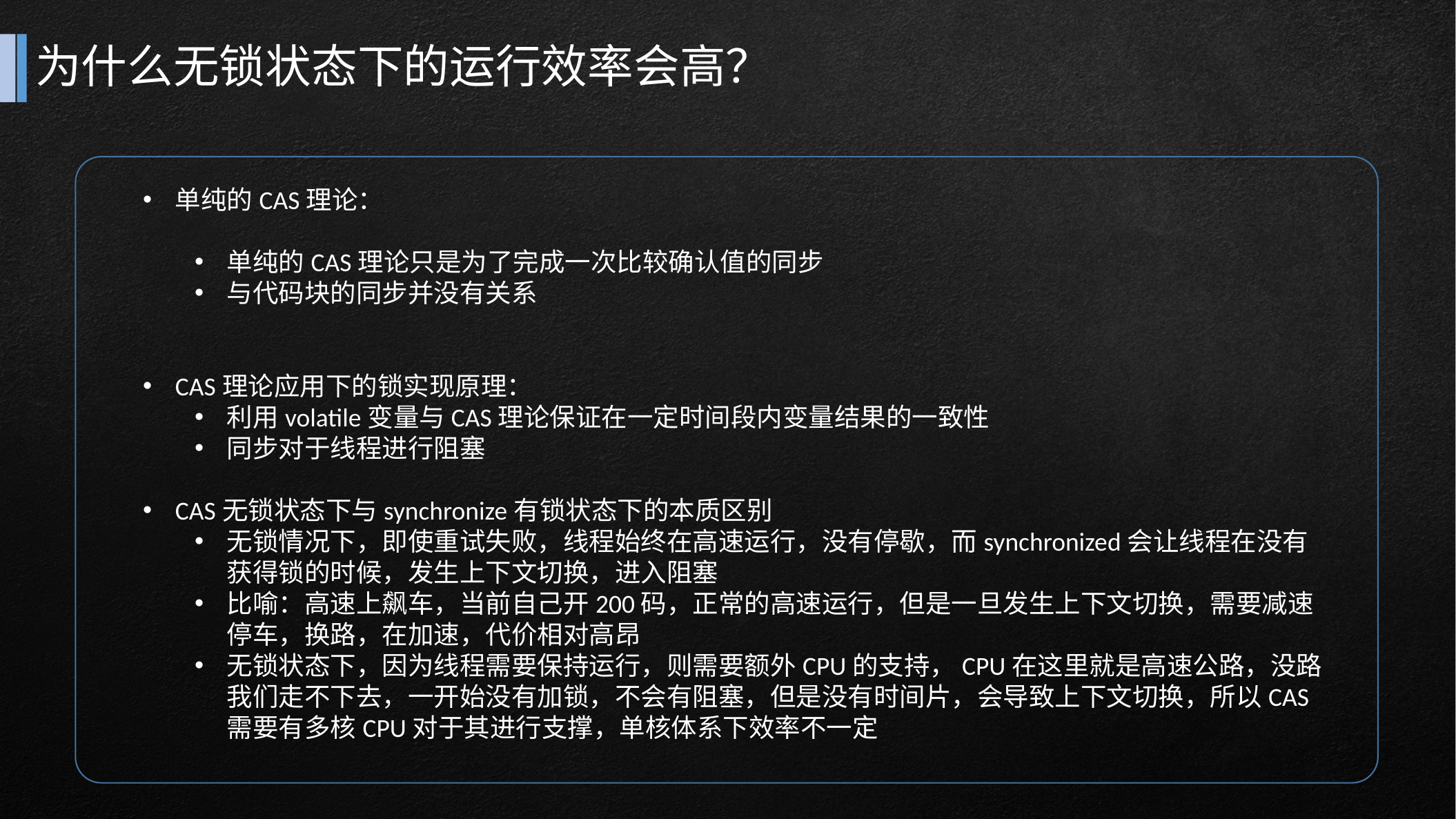

# 为什么无锁状态下的运行效率会高？

单纯的CAS理论：

单纯的CAS理论只是为了完成一次比较确认值的同步
与代码块的同步并没有关系

CAS理论应用下的锁实现原理：
利用volatile变量与CAS理论保证在一定时间段内变量结果的一致性
同步对于线程进行阻塞

CAS无锁状态下与synchronize有锁状态下的本质区别
无锁情况下，即使重试失败，线程始终在高速运行，没有停歇，而synchronized会让线程在没有获得锁的时候，发生上下文切换，进入阻塞
比喻：高速上飙车，当前自己开200码，正常的高速运行，但是一旦发生上下文切换，需要减速停车，换路，在加速，代价相对高昂
无锁状态下，因为线程需要保持运行，则需要额外CPU的支持，CPU在这里就是高速公路，没路我们走不下去，一开始没有加锁，不会有阻塞，但是没有时间片，会导致上下文切换，所以CAS需要有多核CPU对于其进行支撑，单核体系下效率不一定